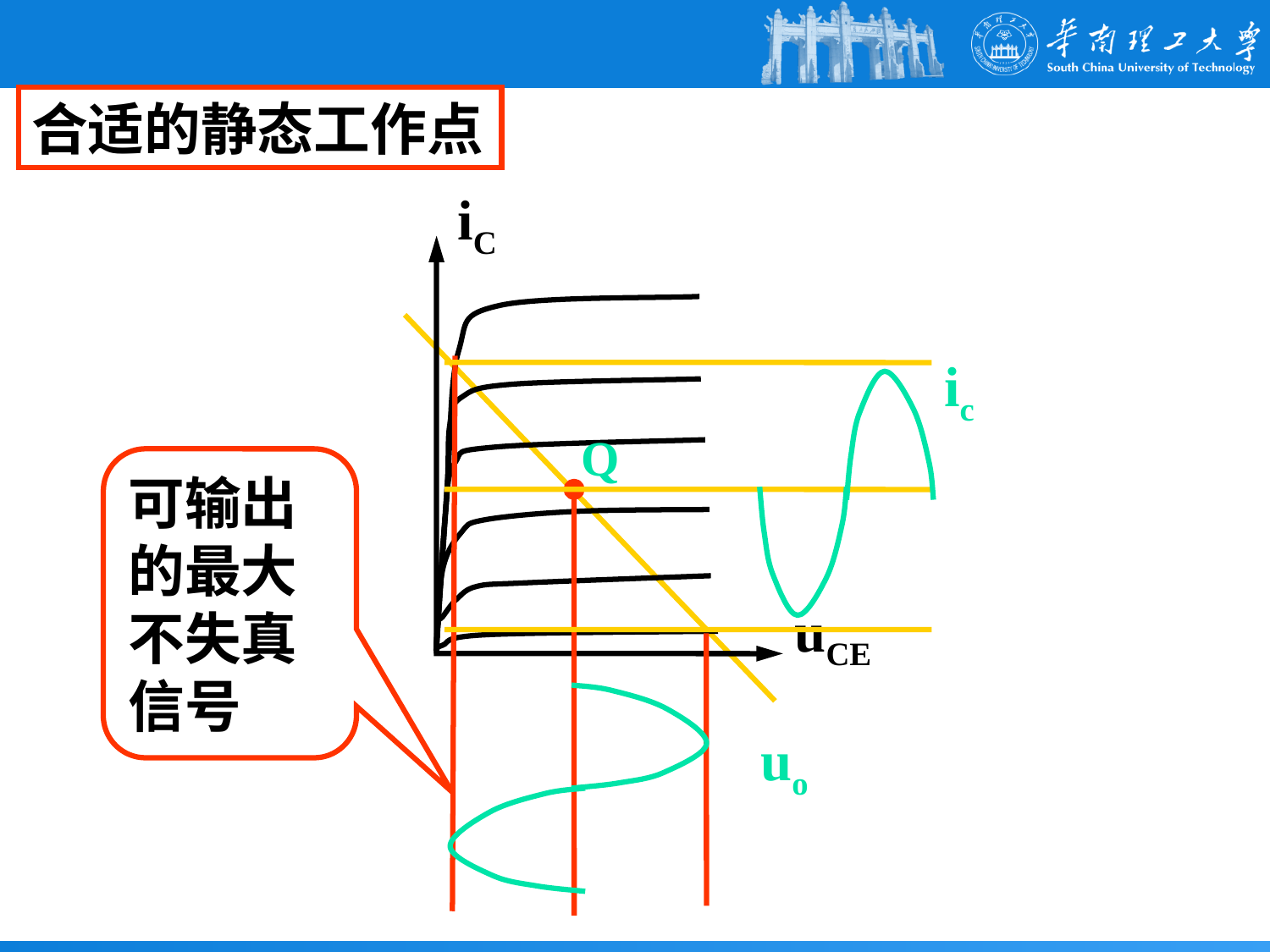

合适的静态工作点
iC

uCE

ic

Q
可输出的最大不失真信号

uo